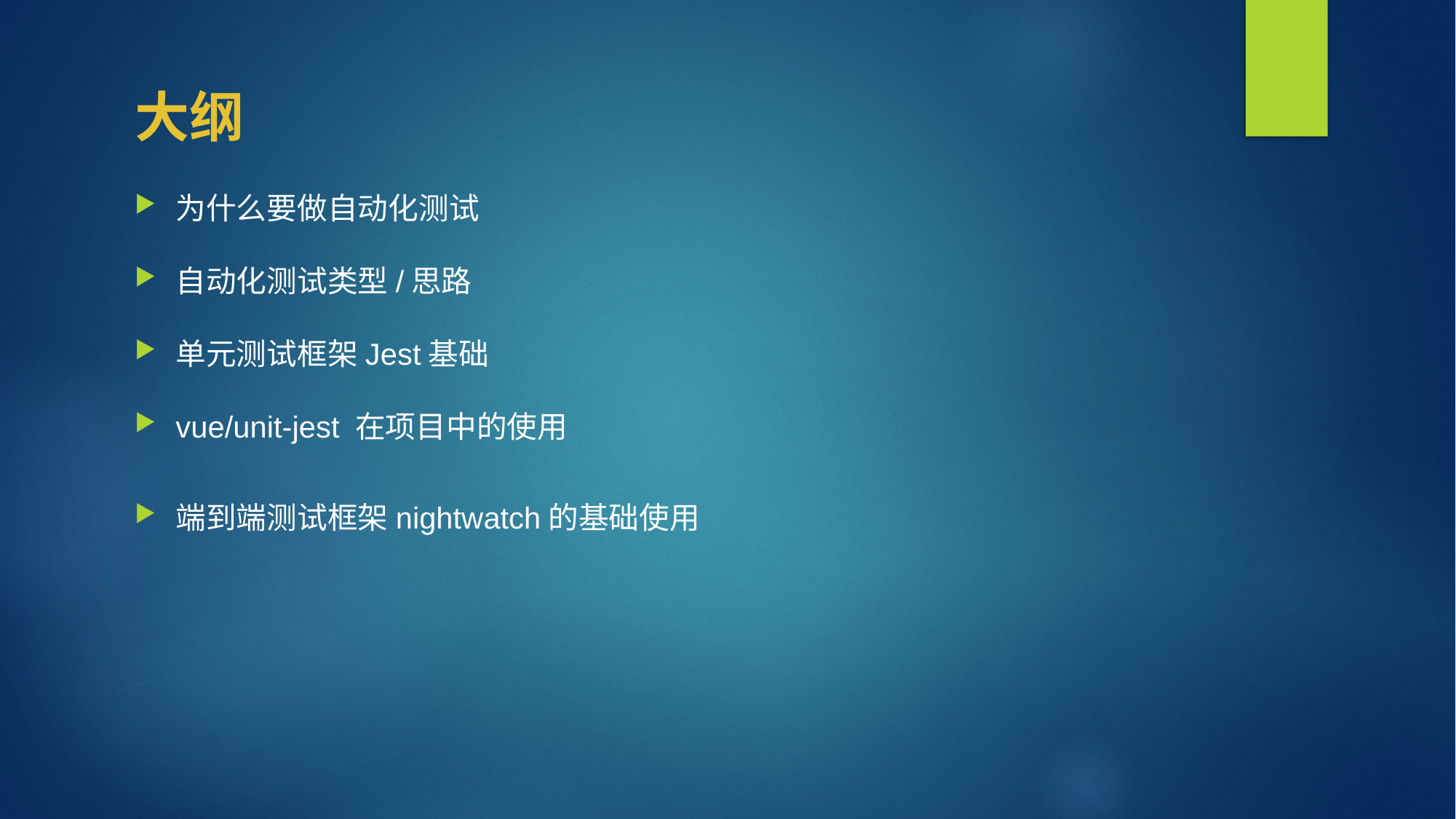

# 大纲
为什么要做自动化测试
自动化测试类型/思路
单元测试框架Jest基础
vue/unit-jest 在项目中的使用
端到端测试框架nightwatch的基础使用